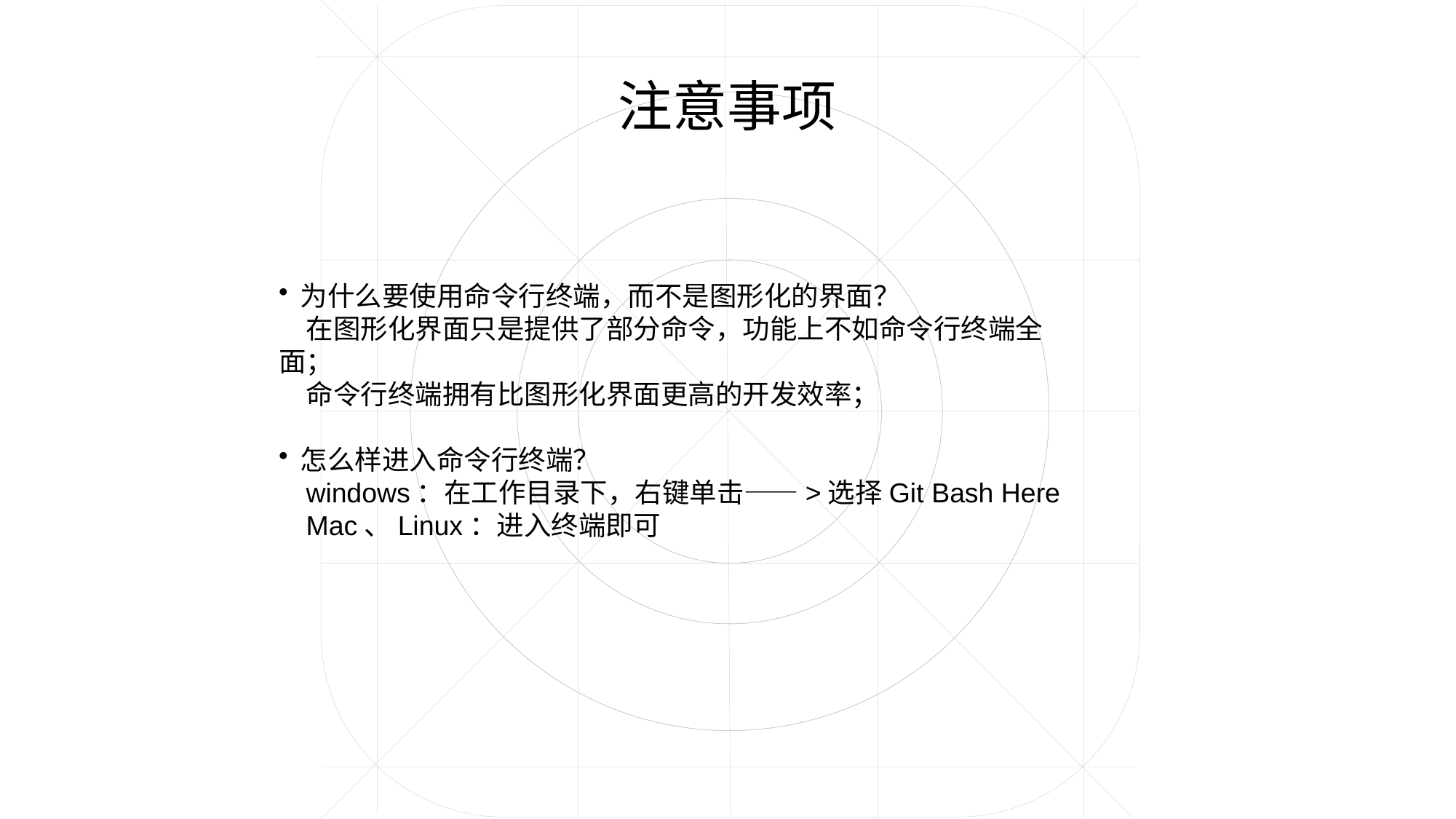

注意事项
为什么要使用命令行终端，而不是图形化的界面？
在图形化界面只是提供了部分命令，功能上不如命令行终端全面；
命令行终端拥有比图形化界面更高的开发效率；

怎么样进入命令行终端？
windows：在工作目录下，右键单击——>选择Git Bash Here
Mac、Linux：进入终端即可